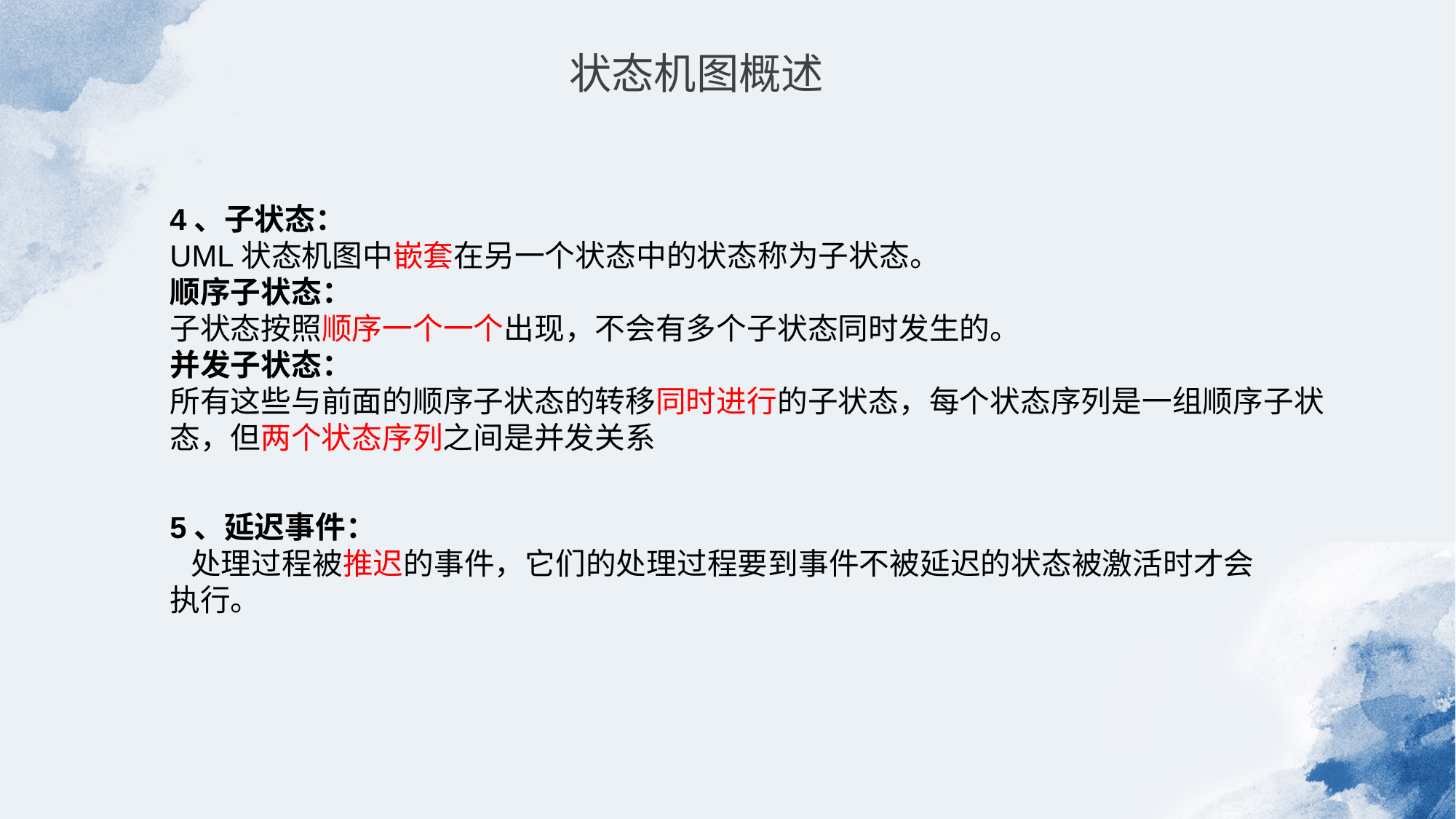

状态机图概述
4、子状态：
UML状态机图中嵌套在另一个状态中的状态称为子状态。
顺序子状态：
子状态按照顺序一个一个出现，不会有多个子状态同时发生的。
并发子状态：
所有这些与前面的顺序子状态的转移同时进行的子状态，每个状态序列是一组顺序子状态，但两个状态序列之间是并发关系

5、延迟事件：
  处理过程被推迟的事件，它们的处理过程要到事件不被延迟的状态被激活时才会执行。